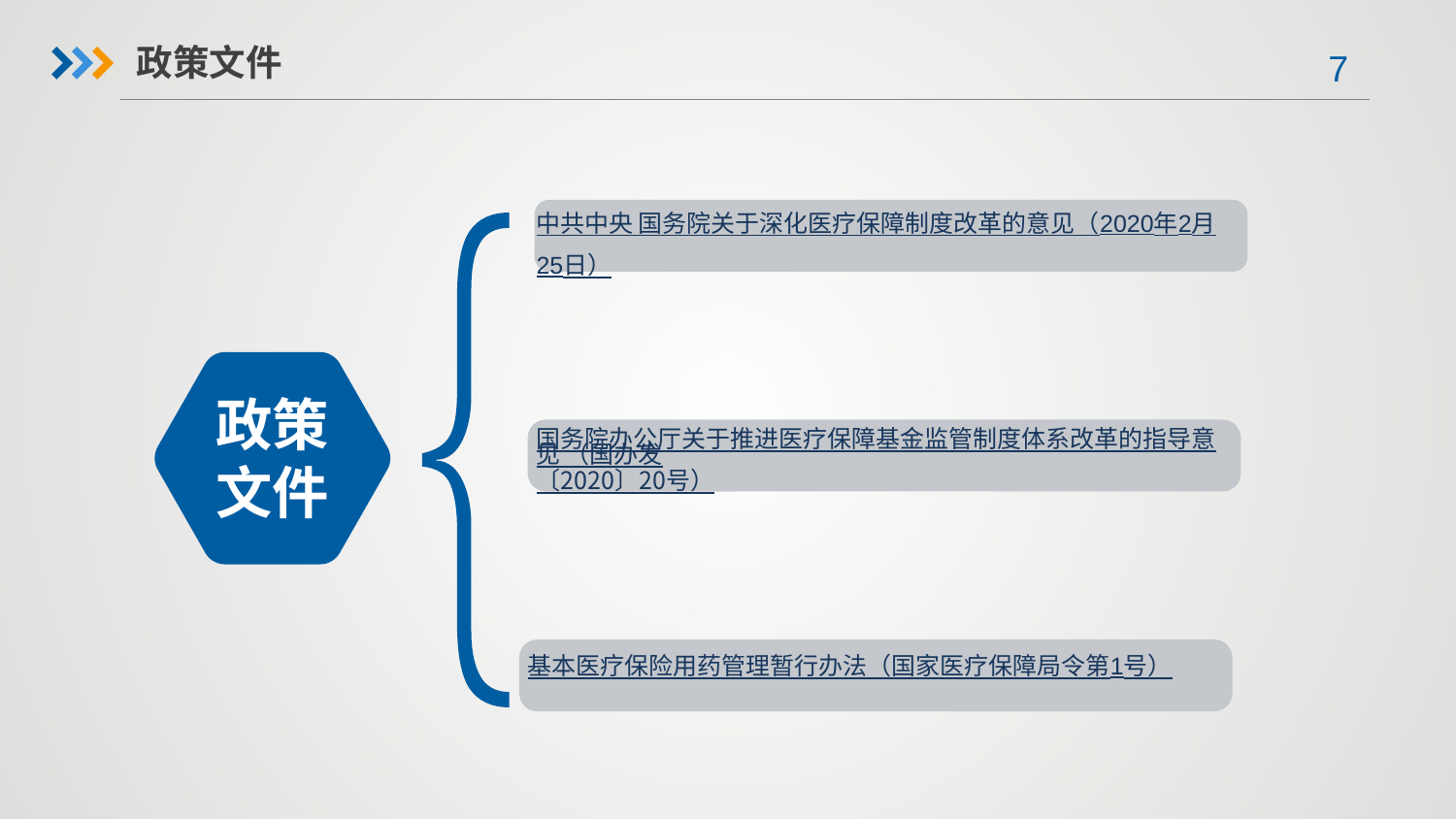

政策文件

中共中央 国务院关于深化医疗保障制度改革的意见（2020年2月25日）

政策文件

国务院办公厅关于推进医疗保障基金监管制度体系改革的指导意见 （国办发〔2020〕20号）

基本医疗保险用药管理暂行办法（国家医疗保障局令第1号）